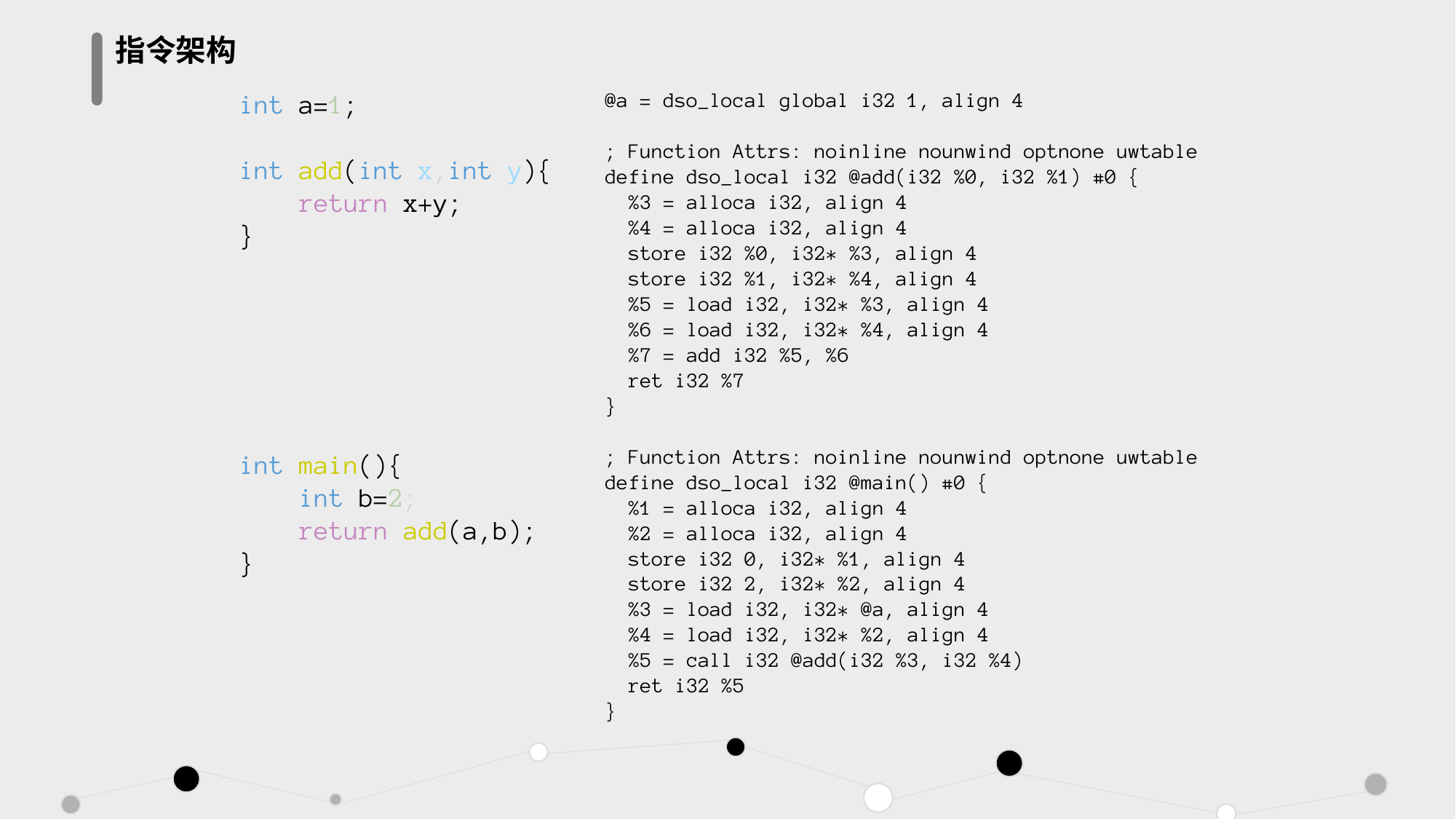

指令架构

@a = dso_local global i32 1, align 4
; Function Attrs: noinline nounwind optnone uwtable
define dso_local i32 @add(i32 %0, i32 %1) #0 {
  %3 = alloca i32, align 4
  %4 = alloca i32, align 4
  store i32 %0, i32* %3, align 4
  store i32 %1, i32* %4, align 4
  %5 = load i32, i32* %3, align 4
  %6 = load i32, i32* %4, align 4
  %7 = add i32 %5, %6
  ret i32 %7
}
; Function Attrs: noinline nounwind optnone uwtable
define dso_local i32 @main() #0 {
  %1 = alloca i32, align 4
  %2 = alloca i32, align 4
  store i32 0, i32* %1, align 4
  store i32 2, i32* %2, align 4
  %3 = load i32, i32* @a, align 4
  %4 = load i32, i32* %2, align 4
  %5 = call i32 @add(i32 %3, i32 %4)
  ret i32 %5
}
int a=1;

int add(int x,int y){
    return x+y;
}

int main(){
    int b=2;
    return add(a,b);
}